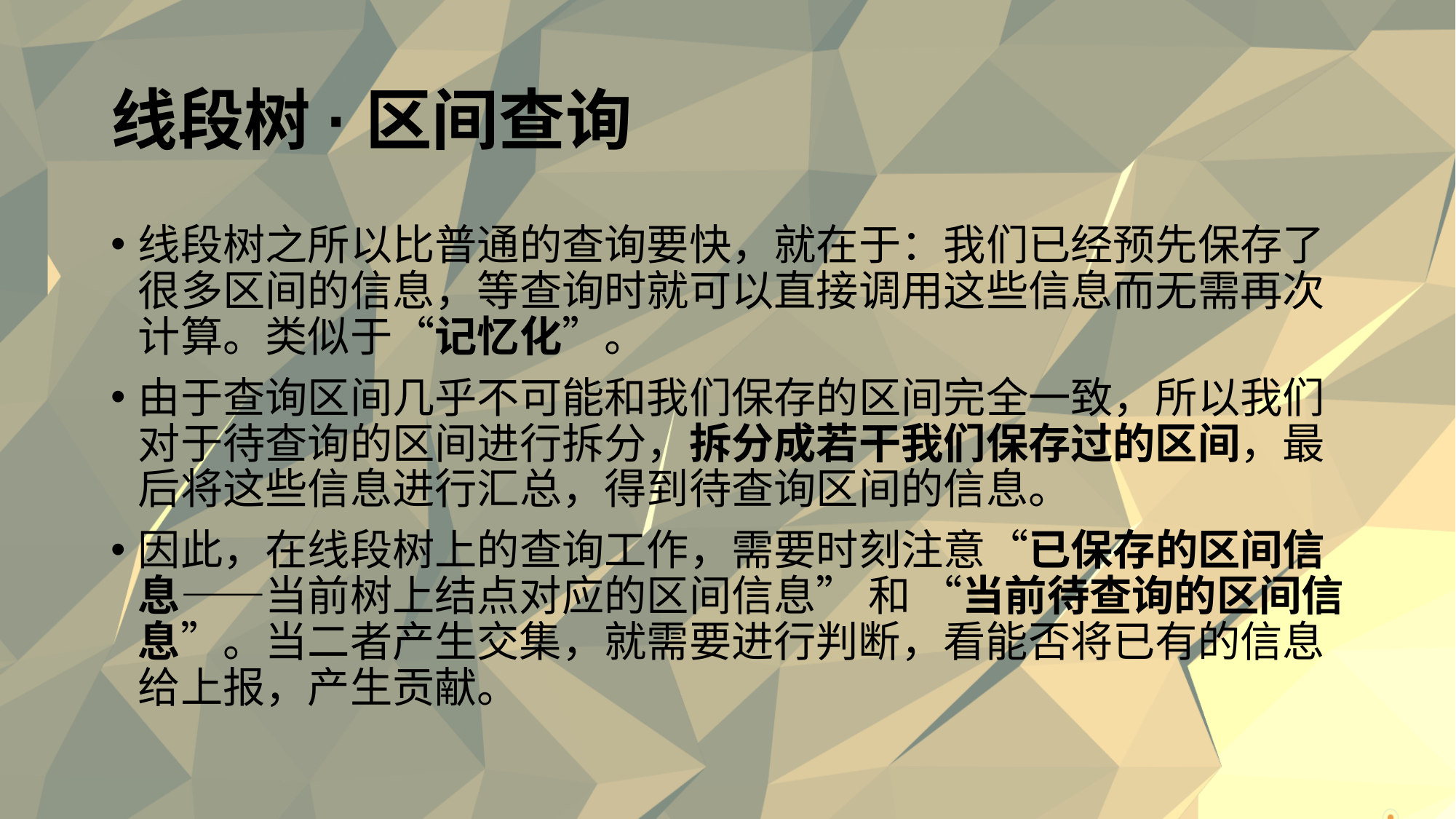

# 线段树·区间查询
线段树之所以比普通的查询要快，就在于：我们已经预先保存了很多区间的信息，等查询时就可以直接调用这些信息而无需再次计算。类似于“记忆化”。
由于查询区间几乎不可能和我们保存的区间完全一致，所以我们对于待查询的区间进行拆分，拆分成若干我们保存过的区间，最后将这些信息进行汇总，得到待查询区间的信息。
因此，在线段树上的查询工作，需要时刻注意“已保存的区间信息——当前树上结点对应的区间信息” 和 “当前待查询的区间信息”。当二者产生交集，就需要进行判断，看能否将已有的信息给上报，产生贡献。